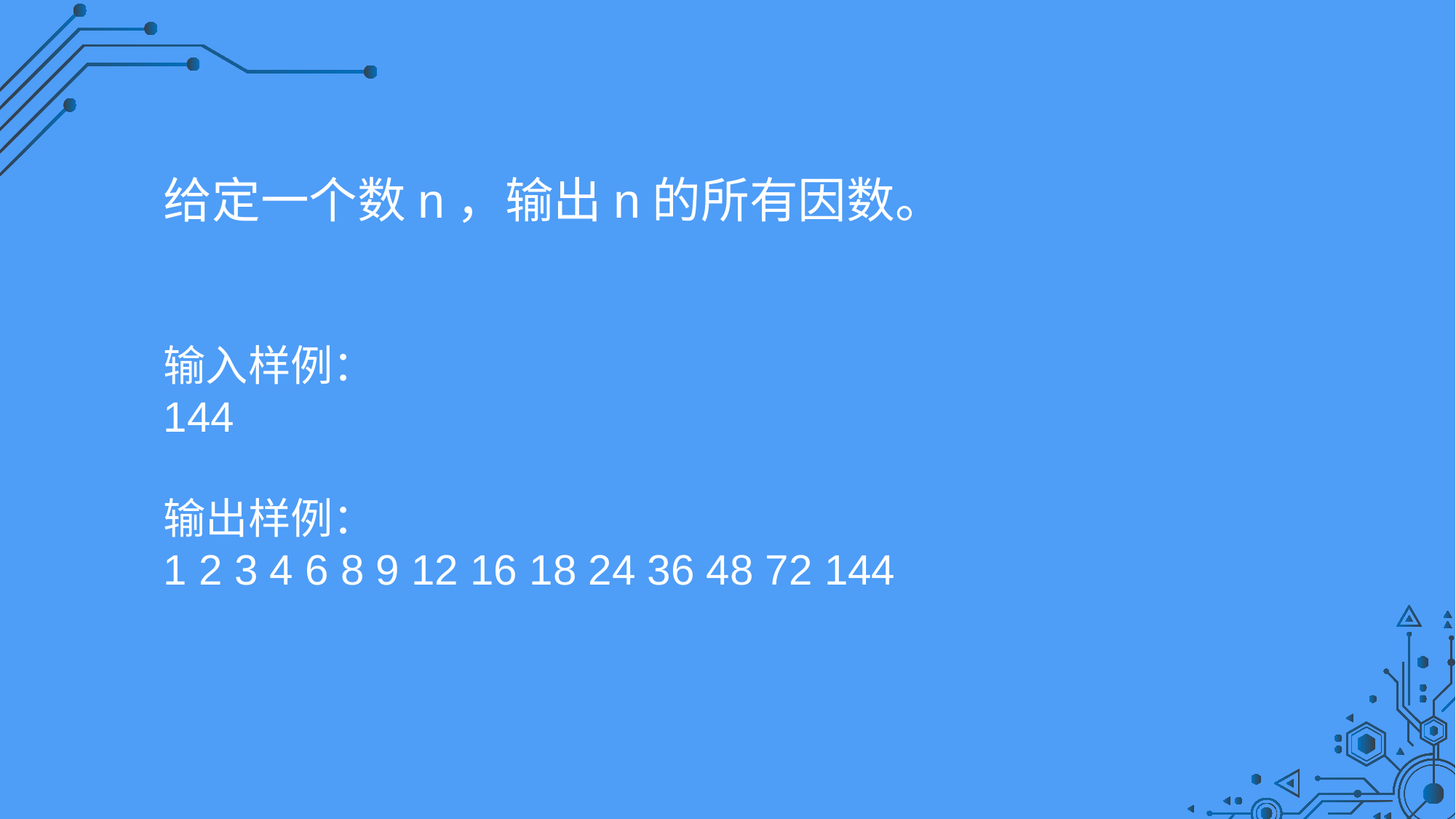

给定一个数n，输出n的所有因数。
输入样例：
144

输出样例：
1 2 3 4 6 8 9 12 16 18 24 36 48 72 144